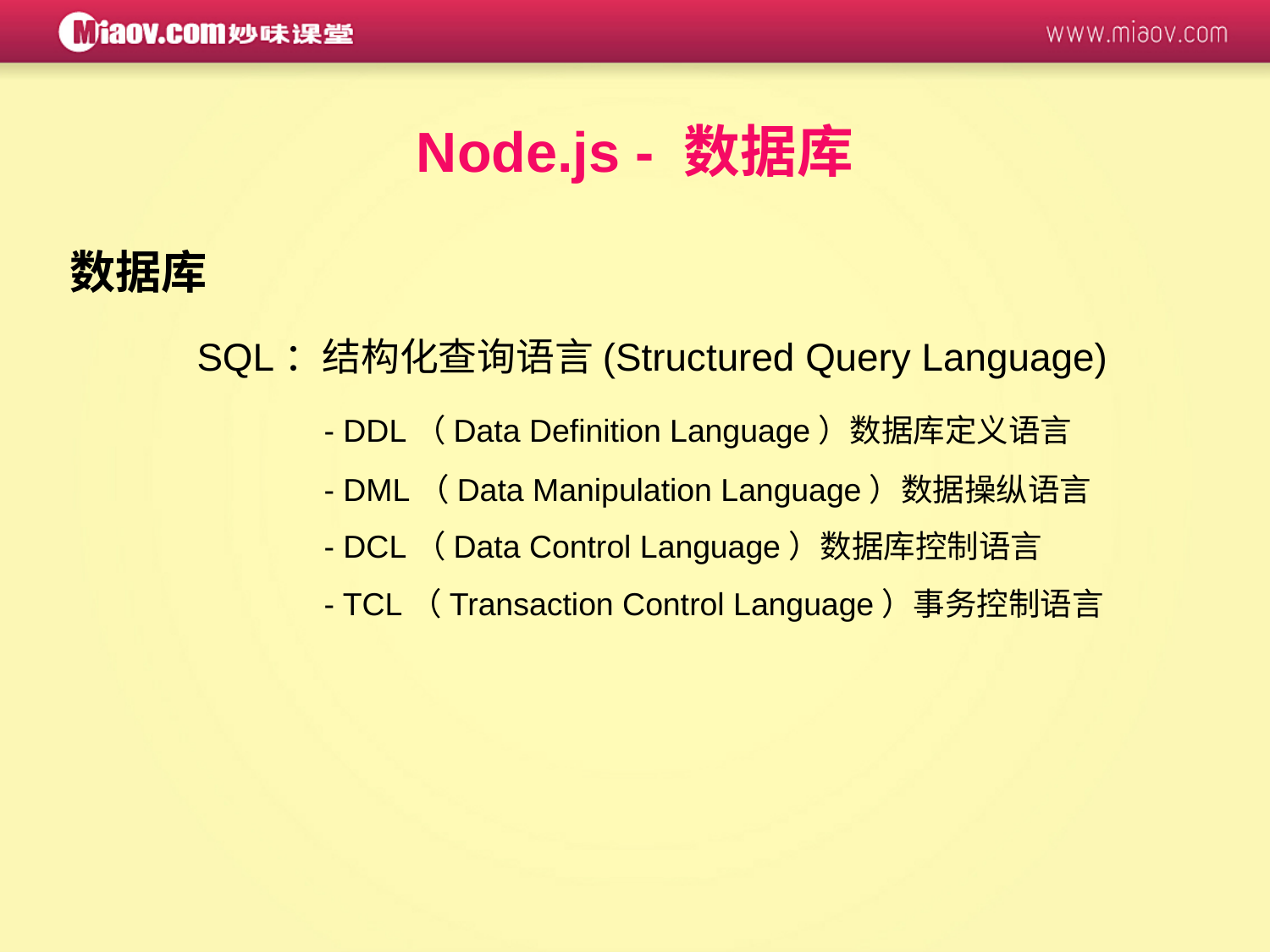

Node.js - 数据库
数据库
	SQL：结构化查询语言(Structured Query Language)
		- DDL（Data Definition Language）数据库定义语言
		- DML（Data Manipulation Language）数据操纵语言
		- DCL（Data Control Language）数据库控制语言
		- TCL（Transaction Control Language）事务控制语言